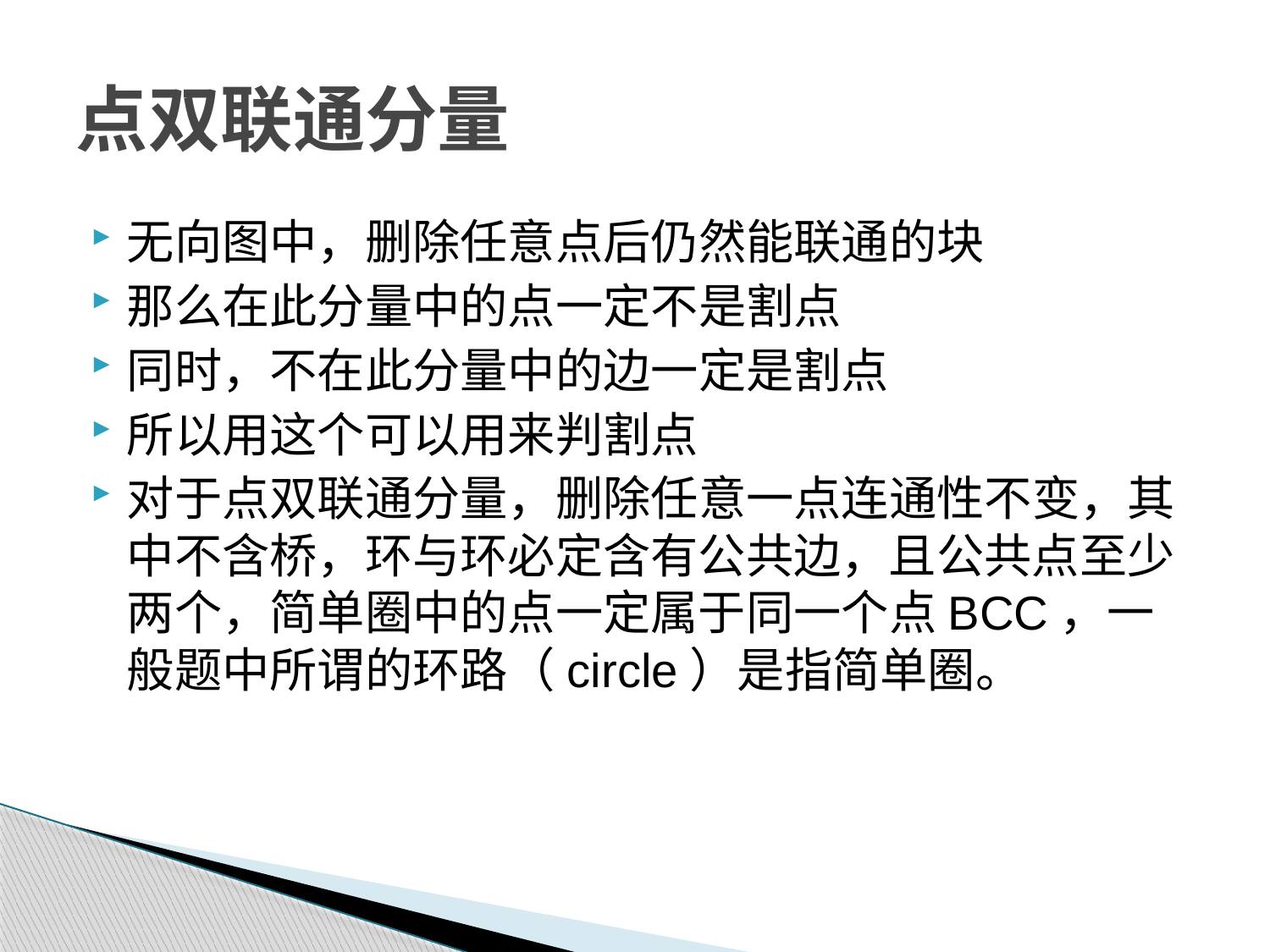

# 点双联通分量
无向图中，删除任意点后仍然能联通的块
那么在此分量中的点一定不是割点
同时，不在此分量中的边一定是割点
所以用这个可以用来判割点
对于点双联通分量，删除任意一点连通性不变，其中不含桥，环与环必定含有公共边，且公共点至少两个，简单圈中的点一定属于同一个点BCC，一般题中所谓的环路（circle）是指简单圈。